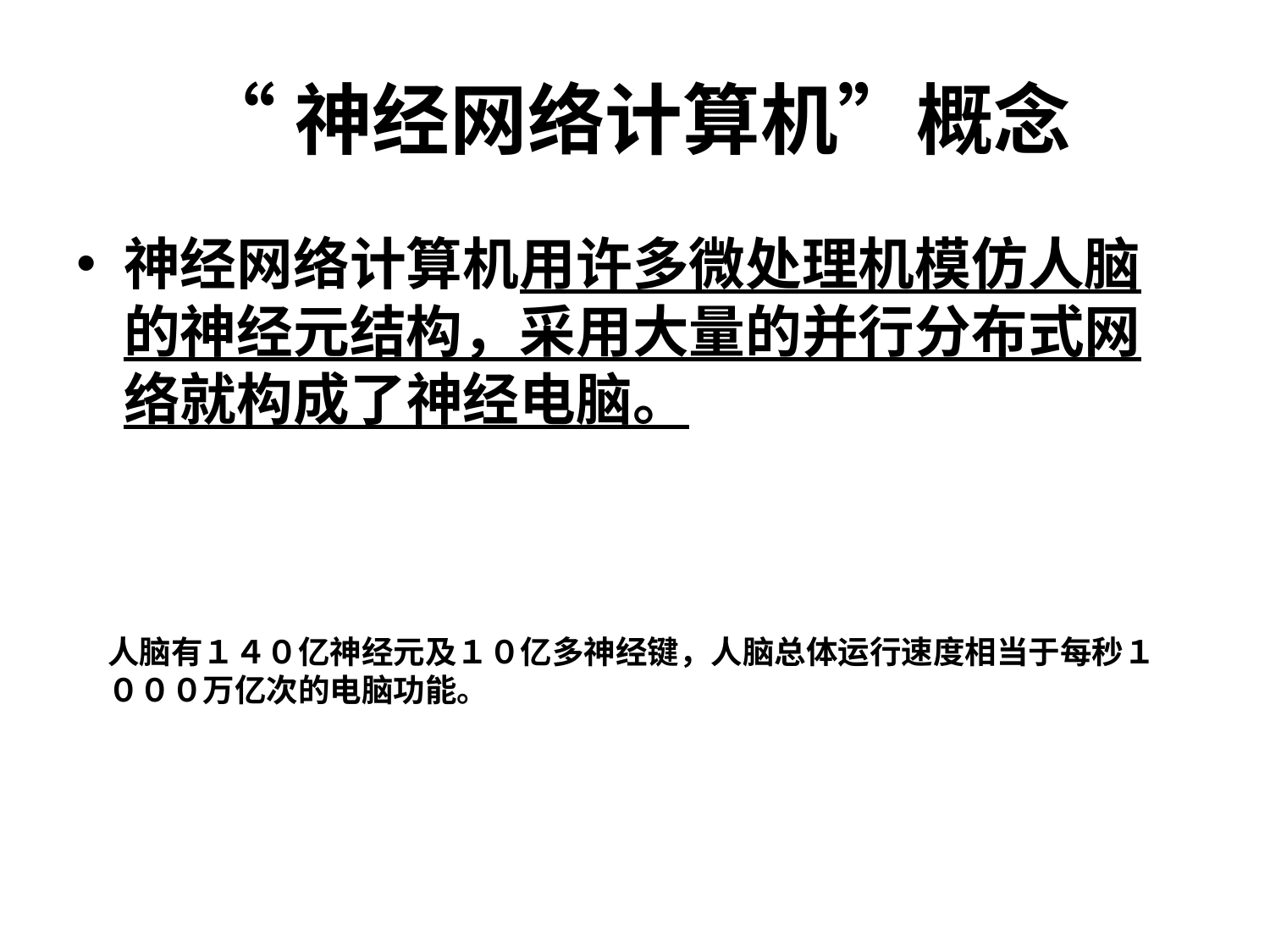

# “神经网络计算机”概念
神经网络计算机用许多微处理机模仿人脑的神经元结构，采用大量的并行分布式网络就构成了神经电脑。
人脑有１４０亿神经元及１０亿多神经键，人脑总体运行速度相当于每秒１ ０００万亿次的电脑功能。